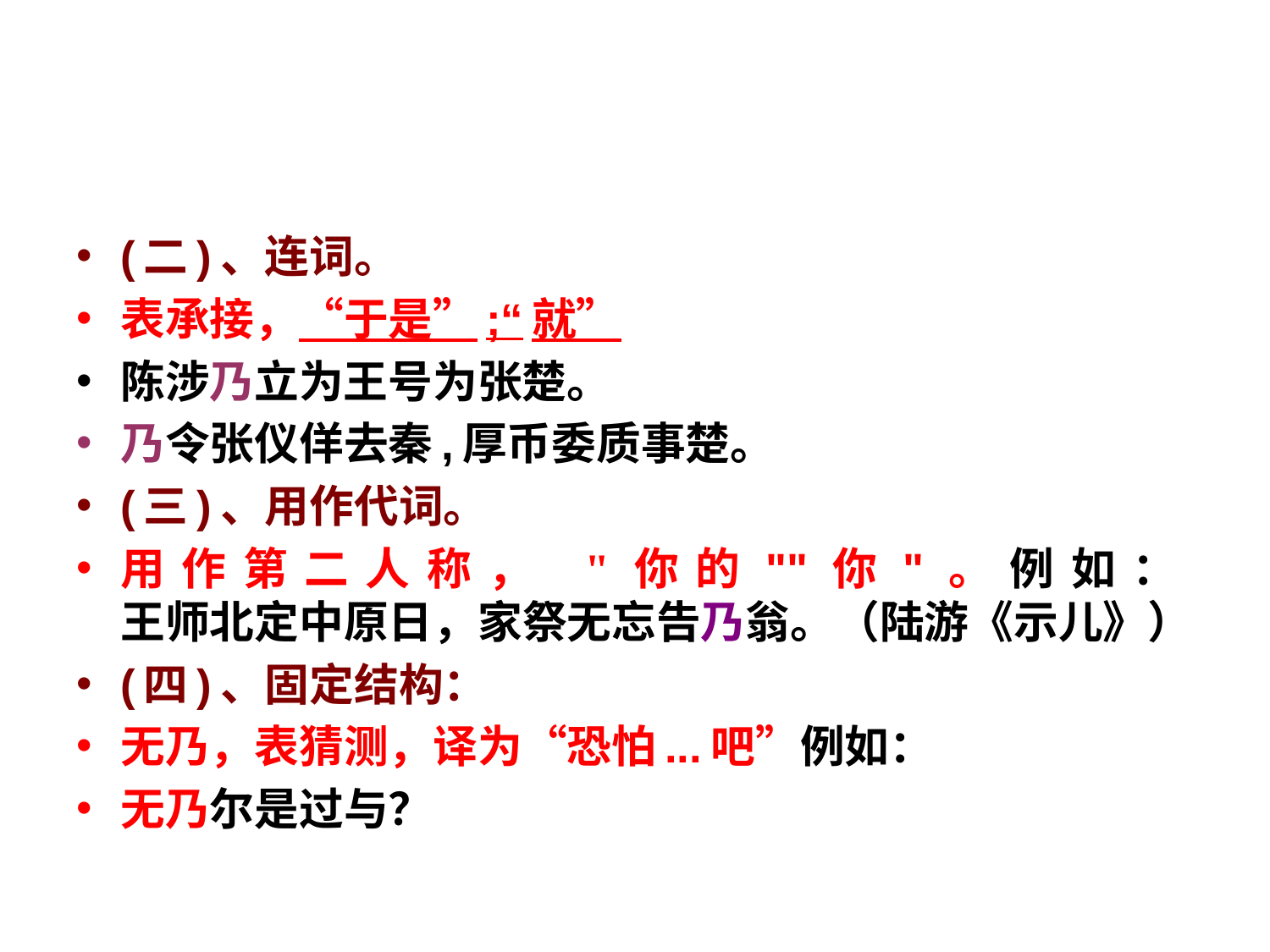

#
(二)、连词。
表承接，“于是”;“就”
陈涉乃立为王号为张楚。
乃令张仪佯去秦,厚币委质事楚。
(三)、用作代词。
用作第二人称， "你的""你"。例如：
王师北定中原日，家祭无忘告乃翁。（陆游《示儿》）
(四)、固定结构：
无乃，表猜测，译为“恐怕...吧”例如：
无乃尔是过与？